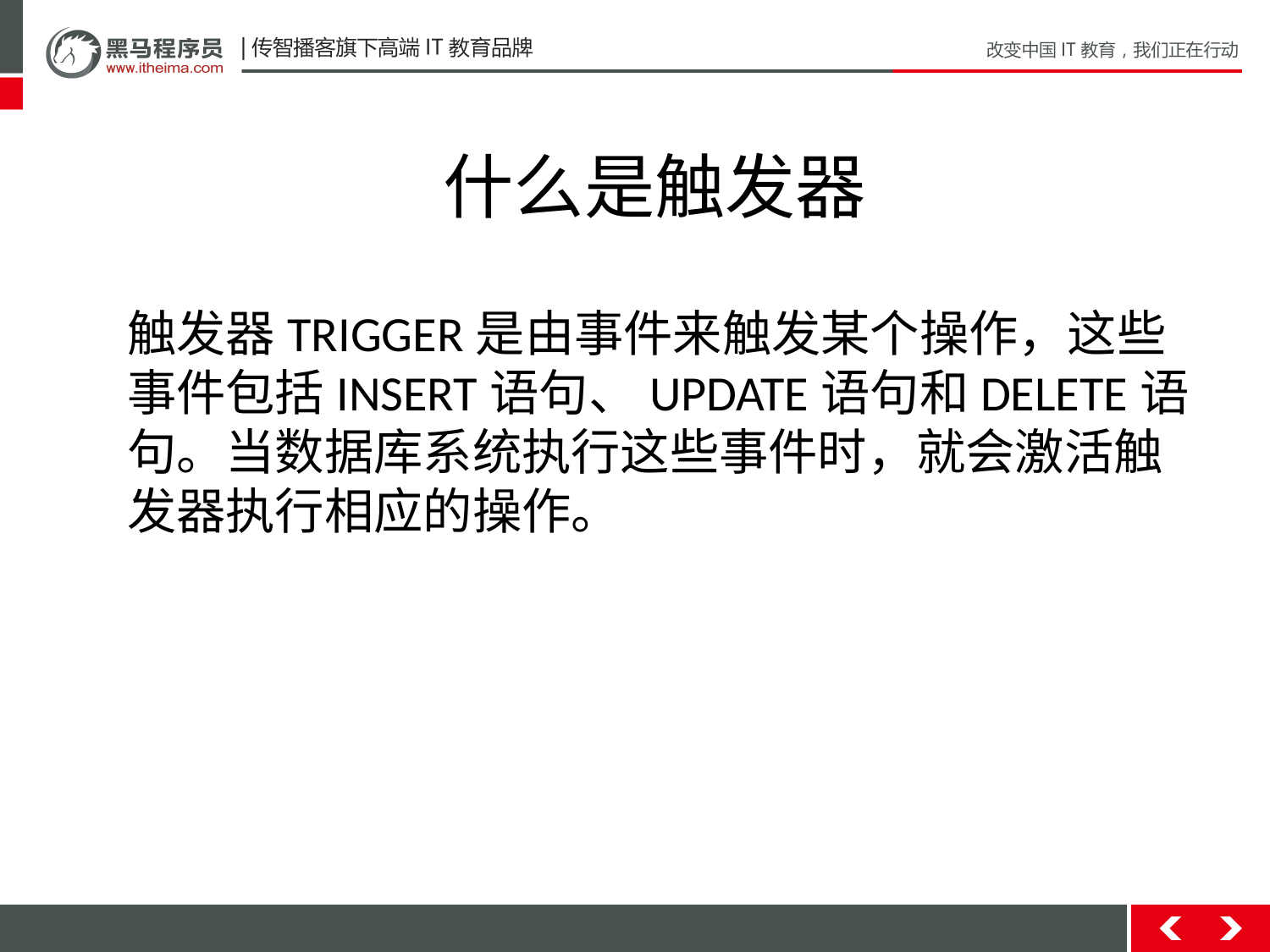

什么是触发器
触发器TRIGGER是由事件来触发某个操作，这些事件包括INSERT语句、UPDATE语句和DELETE语句。当数据库系统执行这些事件时，就会激活触发器执行相应的操作。